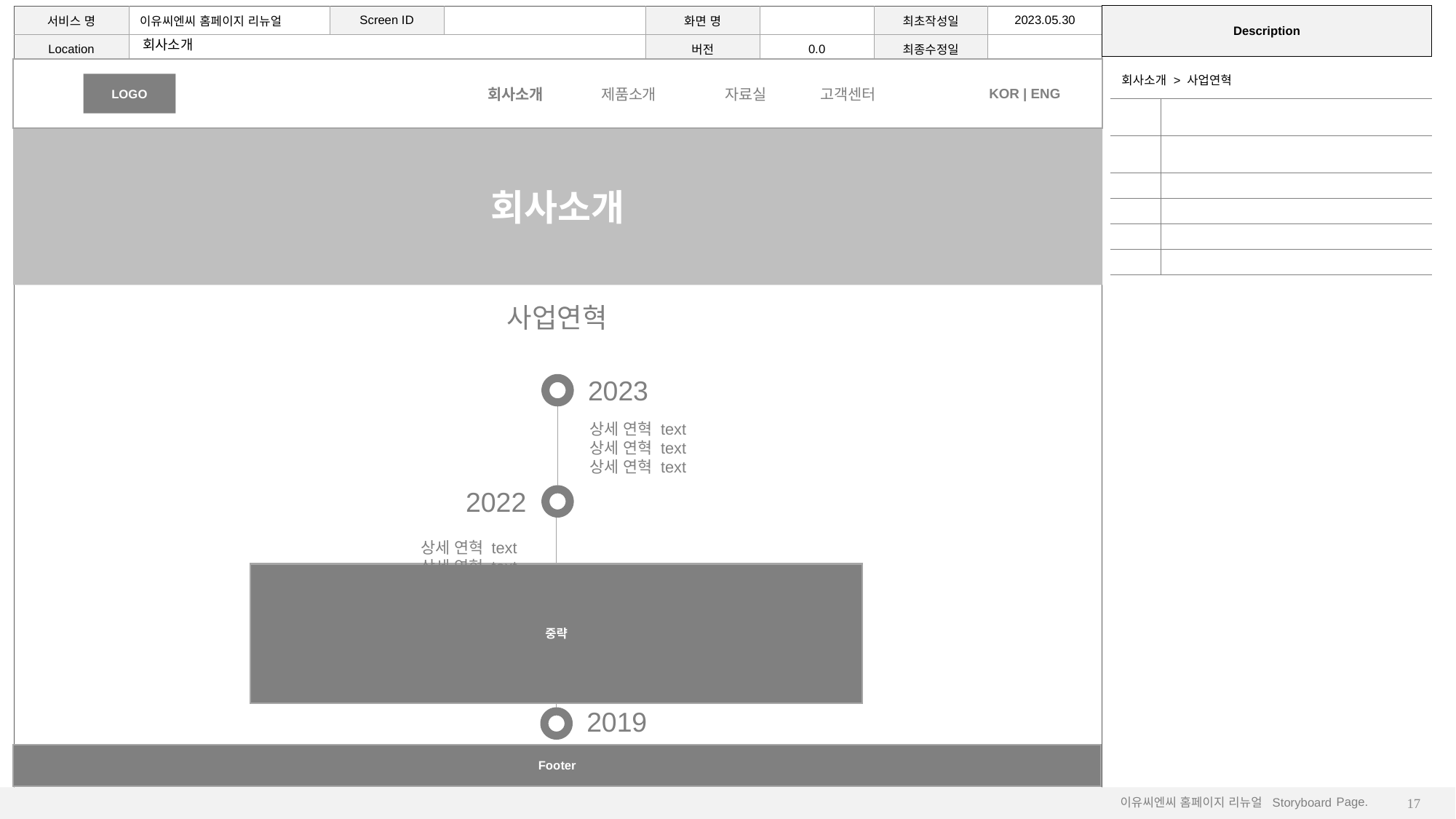

회사소개

LOGO
회사소개
제품소개
자료실
고객센터
KOR | ENG
| 회사소개 > 사업연혁 |  |
| --- | --- |
|  |  |
|  |  |
|  |  |
|  |  |
|  |  |
|  |  |
회사소개
사업연혁
2023

상세 연혁 text
상세 연혁 text
상세 연혁 text

2022

상세 연혁 text
상세 연혁 text
상세 연혁 text

중략
2019

Footer
17